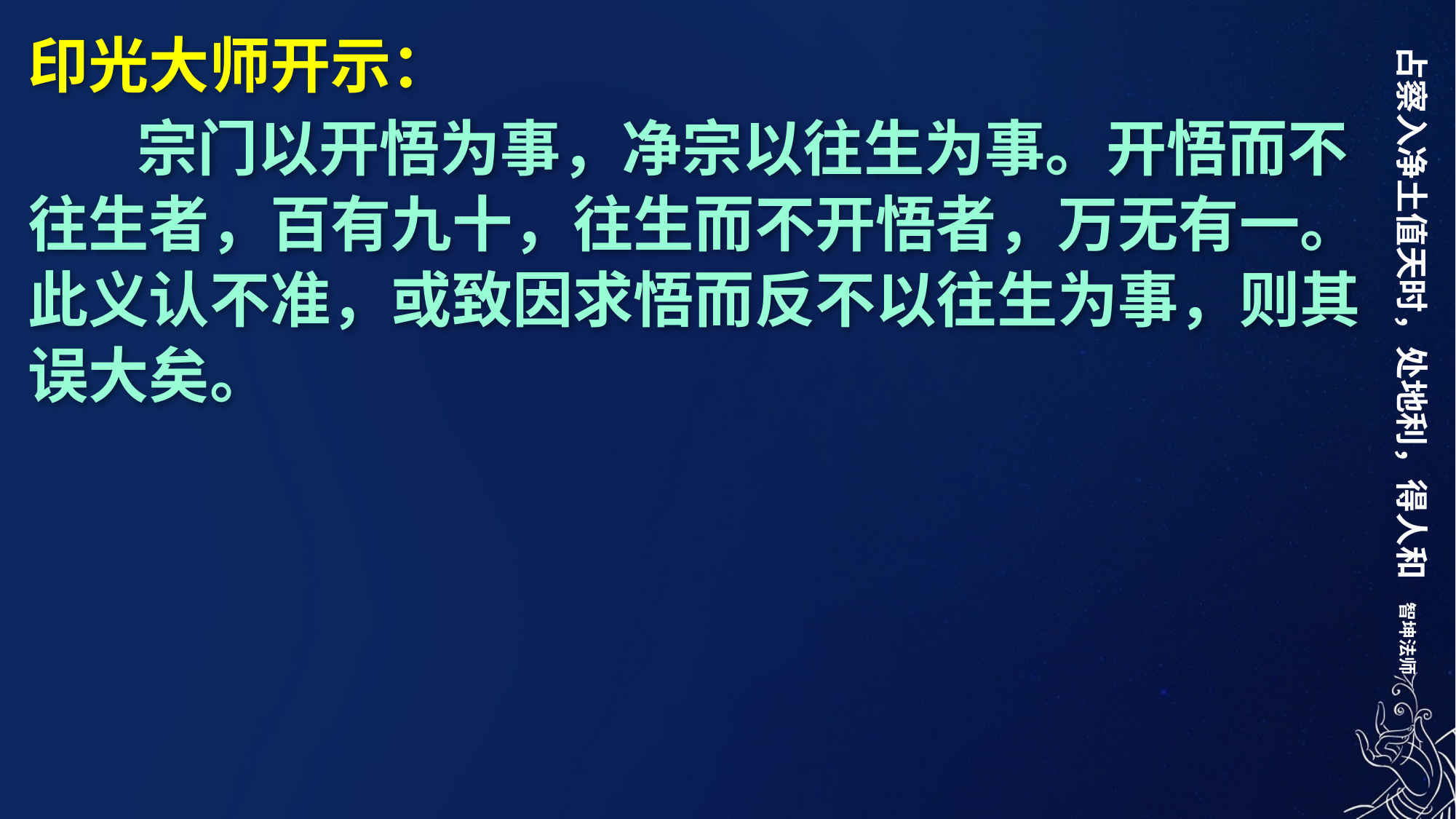

印光大师开示：
	宗门以开悟为事，净宗以往生为事。开悟而不往生者，百有九十，往生而不开悟者，万无有一。此义认不准，或致因求悟而反不以往生为事，则其误大矣。